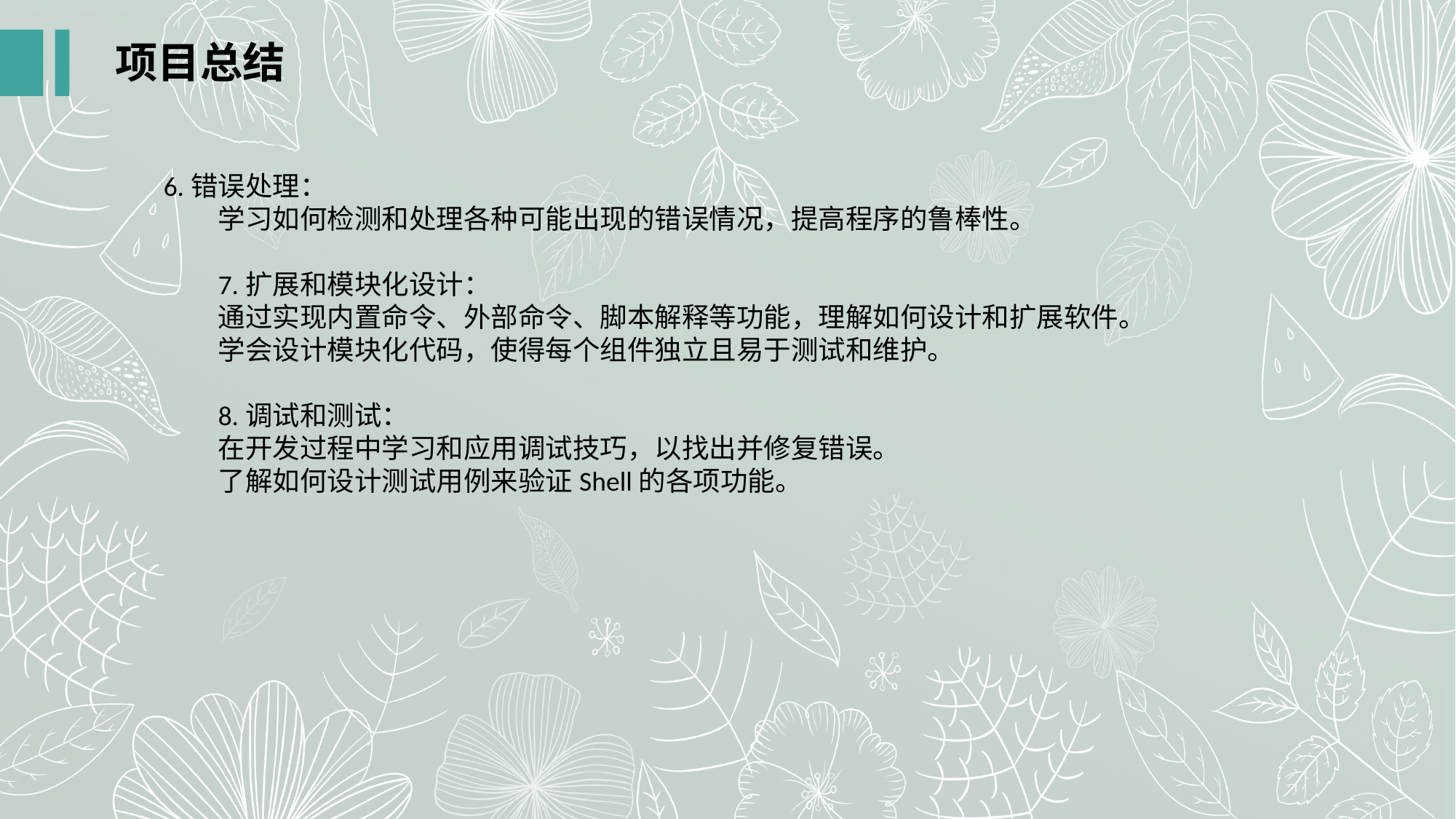

项目总结
6.错误处理：
学习如何检测和处理各种可能出现的错误情况，提高程序的鲁棒性。

7.扩展和模块化设计：
通过实现内置命令、外部命令、脚本解释等功能，理解如何设计和扩展软件。
学会设计模块化代码，使得每个组件独立且易于测试和维护。

8.调试和测试：
在开发过程中学习和应用调试技巧，以找出并修复错误。
了解如何设计测试用例来验证Shell的各项功能。